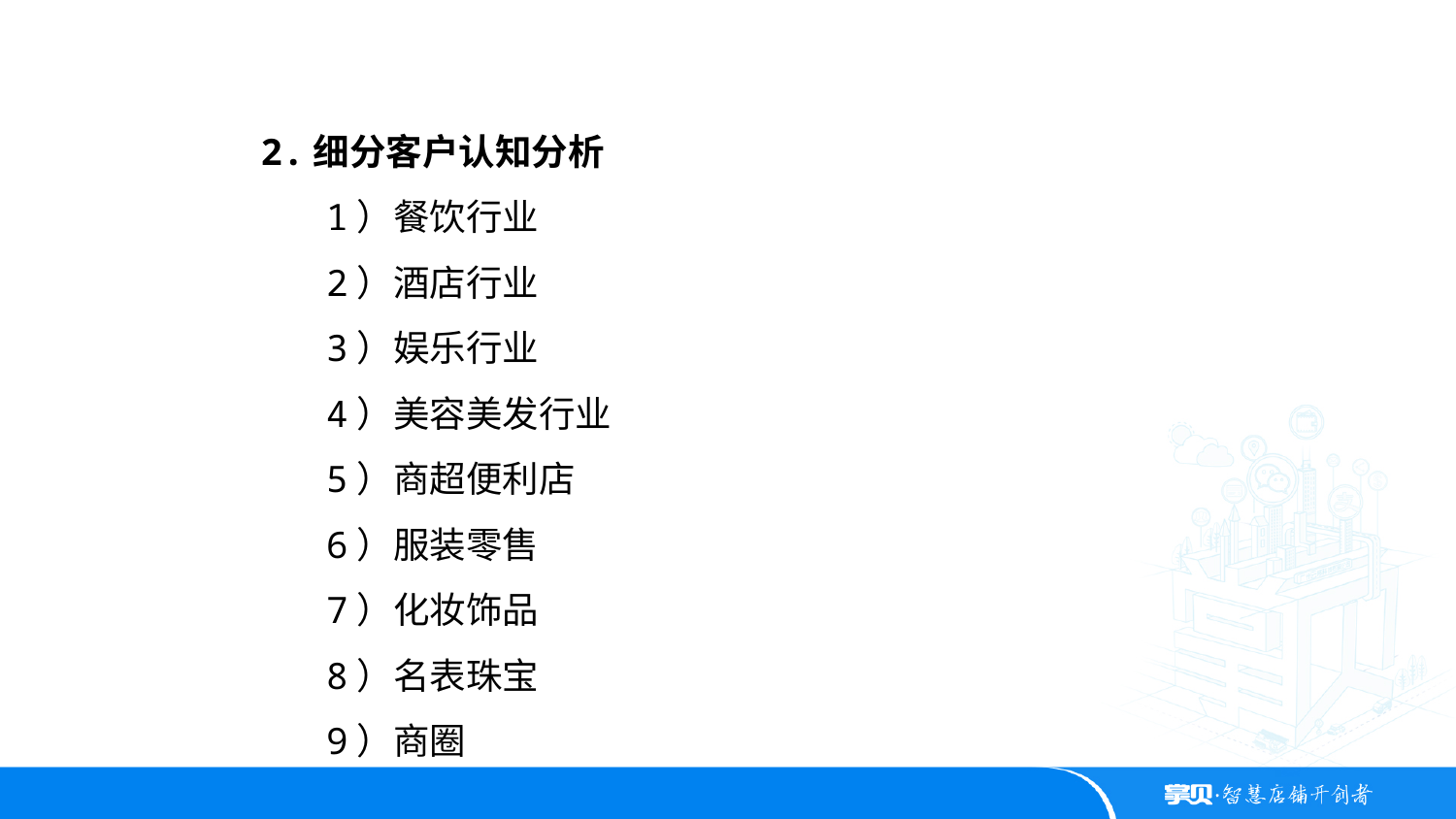

2.细分客户认知分析
   1）餐饮行业
   2）酒店行业
   3）娱乐行业
   4）美容美发行业
   5）商超便利店
   6）服装零售
   7）化妆饰品
   8）名表珠宝
   9）商圈